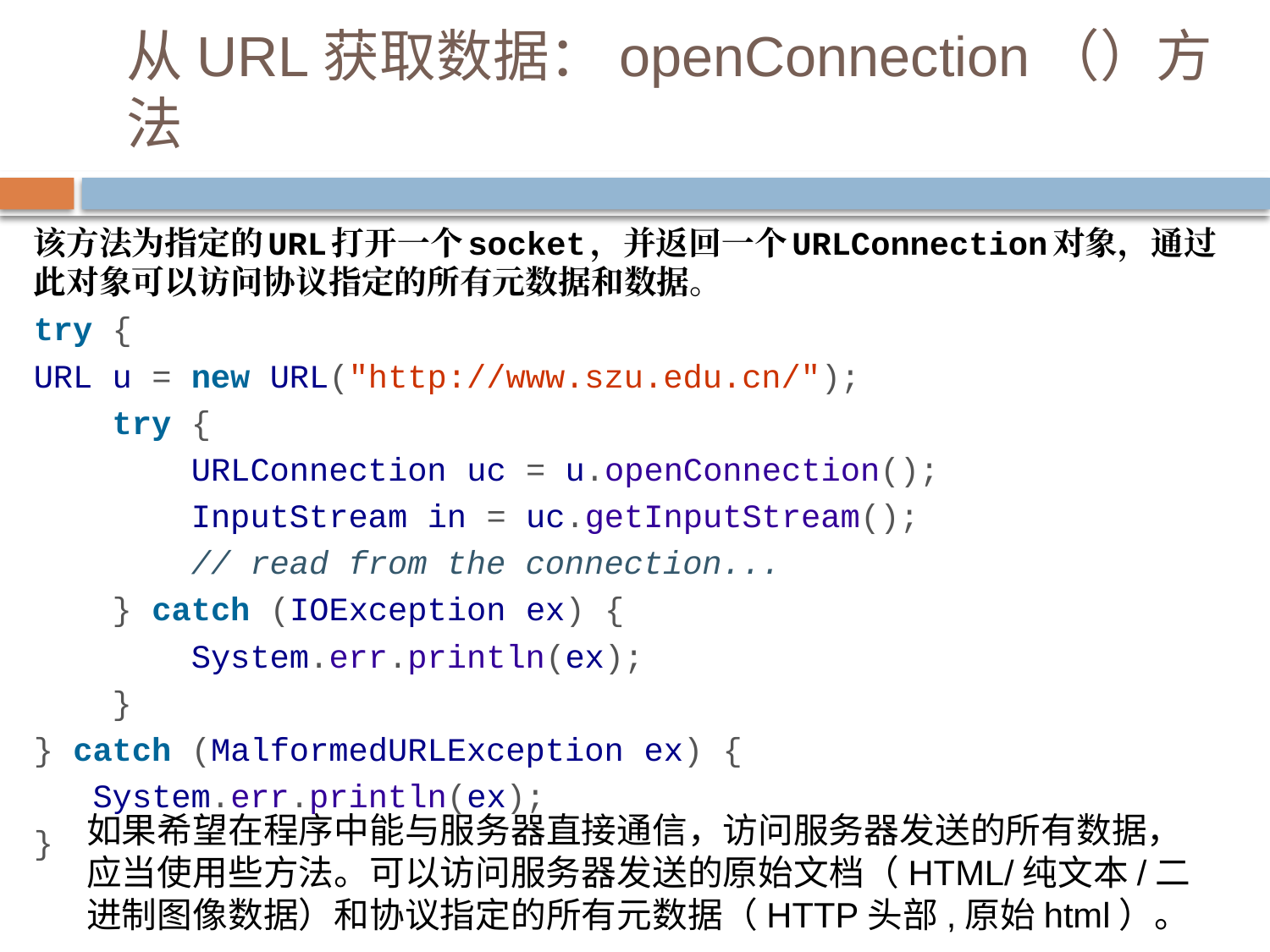

# 从URL获取数据：openConnection（）方法

该方法为指定的URL打开一个socket，并返回一个URLConnection对象，通过此对象可以访问协议指定的所有元数据和数据。
try {
URL u = new URL("http://www.szu.edu.cn/");
    try {
        URLConnection uc = u.openConnection();
        InputStream in = uc.getInputStream();
        // read from the connection...
    } catch (IOException ex) {
        System.err.println(ex);
    }
} catch (MalformedURLException ex) {
   System.err.println(ex);
}

如果希望在程序中能与服务器直接通信，访问服务器发送的所有数据，应当使用些方法。可以访问服务器发送的原始文档（HTML/纯文本/二进制图像数据）和协议指定的所有元数据（HTTP头部,原始html）。